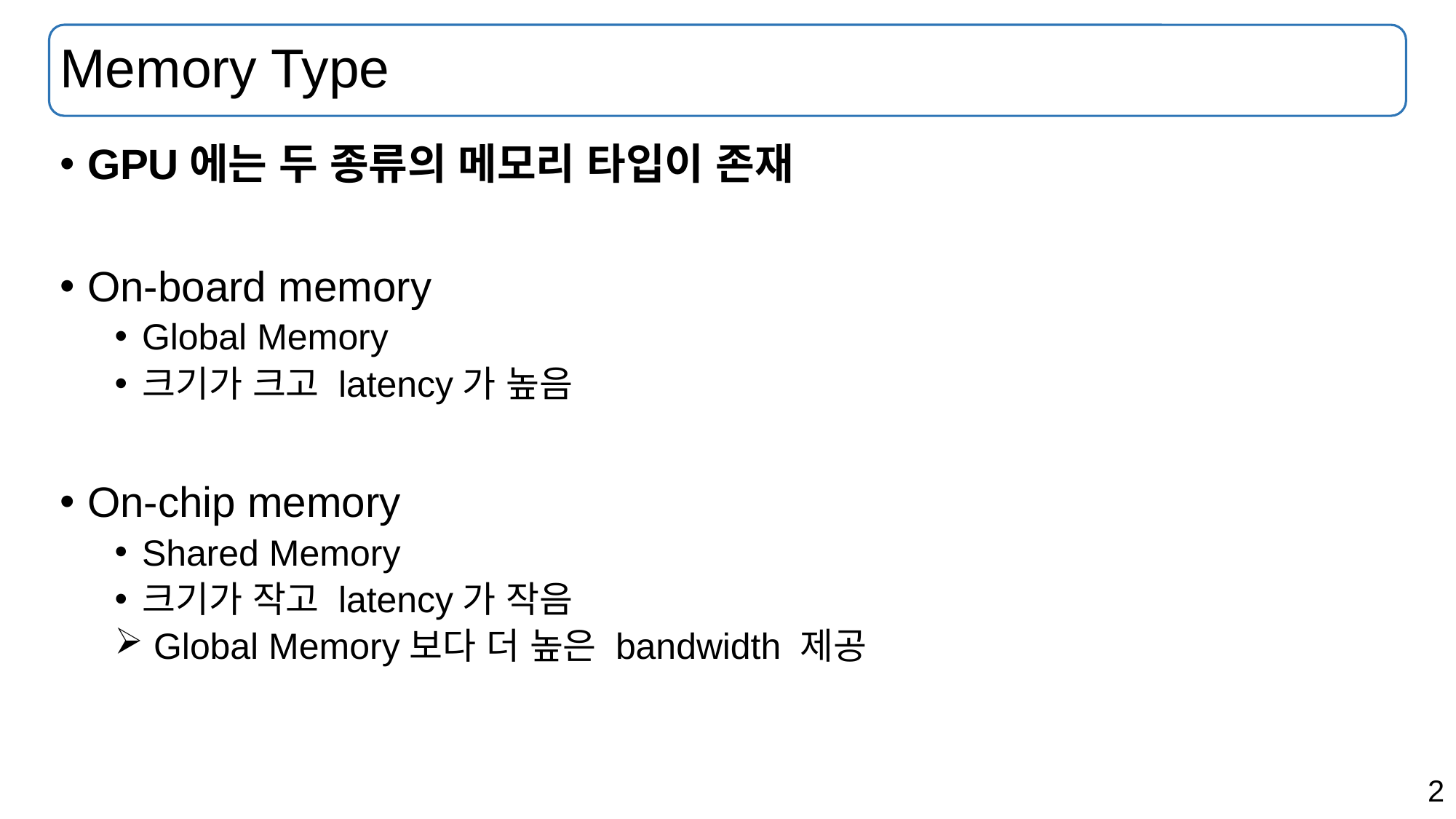

# Memory Type
GPU에는 두 종류의 메모리 타입이 존재

On-board memory
Global Memory
크기가 크고 latency가 높음

On-chip memory
Shared Memory
크기가 작고 latency가 작음
 Global Memory보다 더 높은 bandwidth 제공